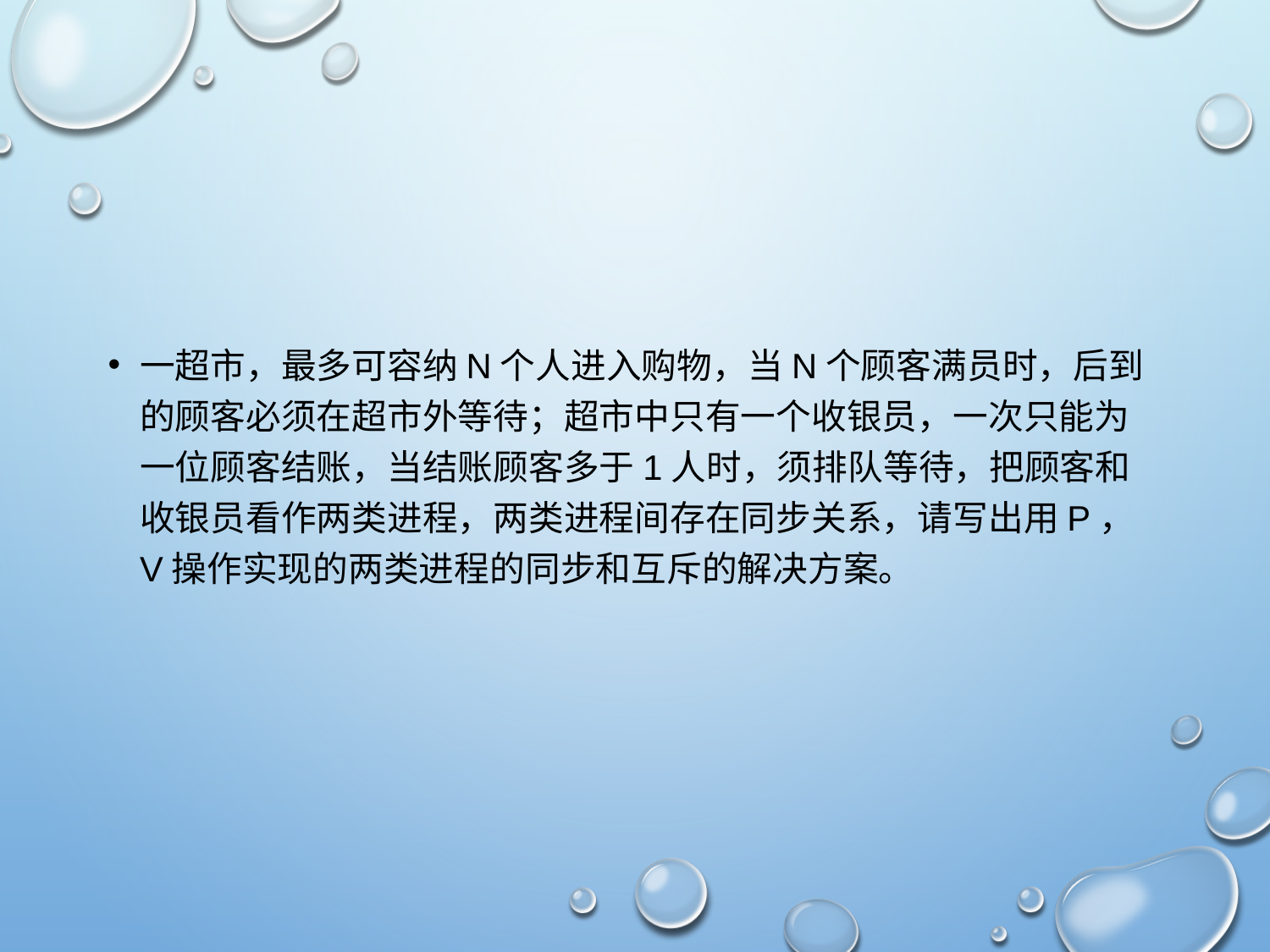

#
一超市，最多可容纳N个人进入购物，当N个顾客满员时，后到的顾客必须在超市外等待；超市中只有一个收银员，一次只能为一位顾客结账，当结账顾客多于1人时，须排队等待，把顾客和收银员看作两类进程，两类进程间存在同步关系，请写出用P，V操作实现的两类进程的同步和互斥的解决方案。